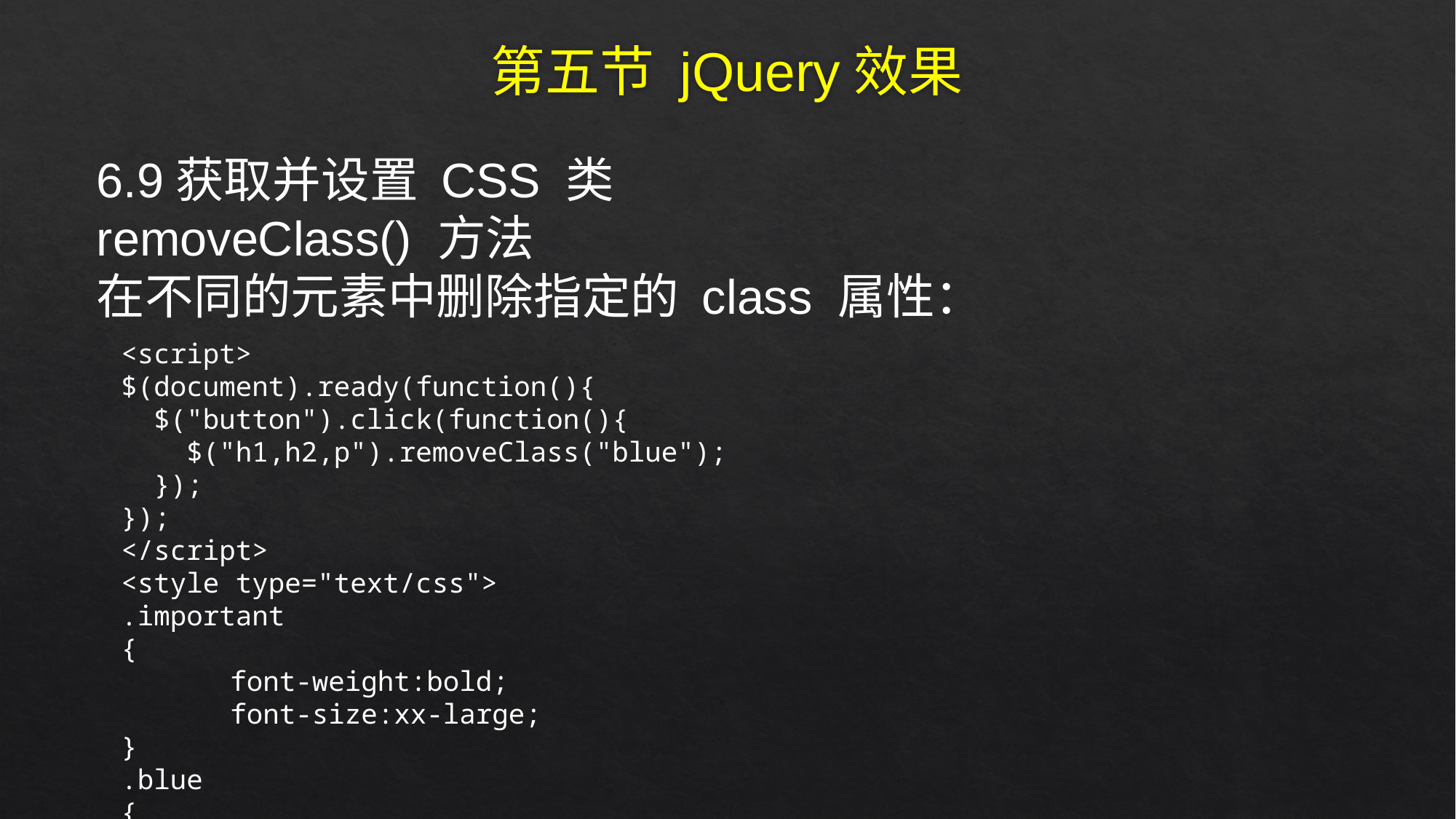

# 第五节 jQuery效果
6.9获取并设置 CSS 类
removeClass() 方法
在不同的元素中删除指定的 class 属性：

<script>
$(document).ready(function(){
  $("button").click(function(){
    $("h1,h2,p").removeClass("blue");
  });
});
</script>
<style type="text/css">
.important
{
	font-weight:bold;
	font-size:xx-large;
}
.blue
{
	color:blue;
}
</style>
</head>
<body>

<h1 class="blue">标题 1</h1>
<h2 class="blue">标题 2</h2>
<p class="blue">这是一个段落。</p>
<p class="important">这是另外一个段落。</p>
<br>
<button>从元素中移除 class</button>
</body>